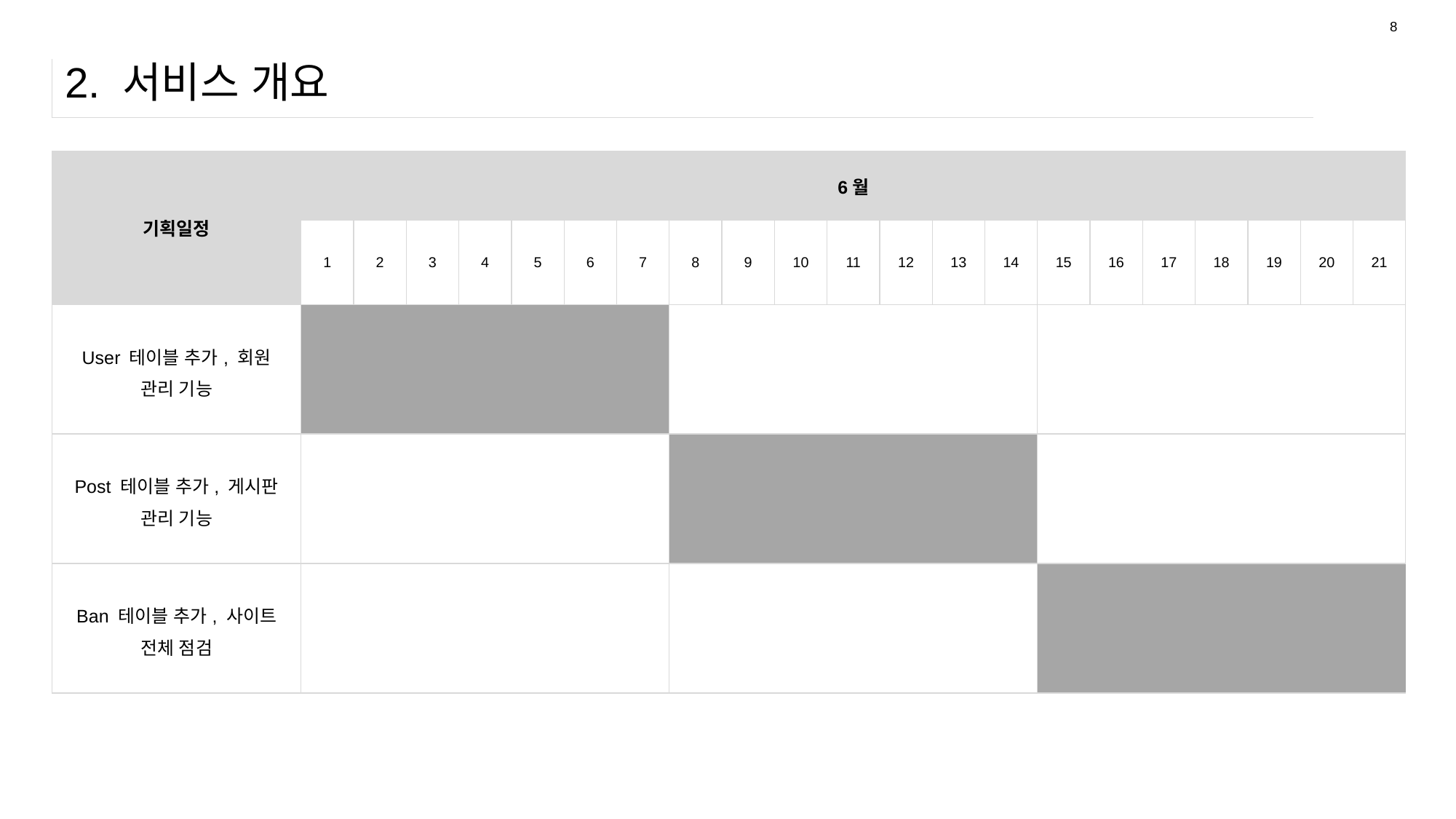

8
# 2. 서비스 개요
| 기획일정 | 6월 |  |  |  |  |  |  |  |  |  |  |  |  |  |  |  |  |  |  |  |  |
| --- | --- | --- | --- | --- | --- | --- | --- | --- | --- | --- | --- | --- | --- | --- | --- | --- | --- | --- | --- | --- | --- |
|  | 1 | 2 | 3 | 4 | 5 | 6 | 7 | 8 | 9 | 10 | 11 | 12 | 13 | 14 | 15 | 16 | 17 | 18 | 19 | 20 | 21 |
| User 테이블 추가, 회원 관리 기능 |  |  |  |  |  |  |  |  |  |  |  |  |  |  |  |  |  |  |  |  |  |
| Post 테이블 추가, 게시판 관리 기능 |  |  |  |  |  |  |  |  |  |  |  |  |  |  |  |  |  |  |  |  |  |
| Ban 테이블 추가, 사이트 전체 점검 |  |  |  |  |  |  |  |  |  |  |  |  |  |  |  |  |  |  |  |  |  |